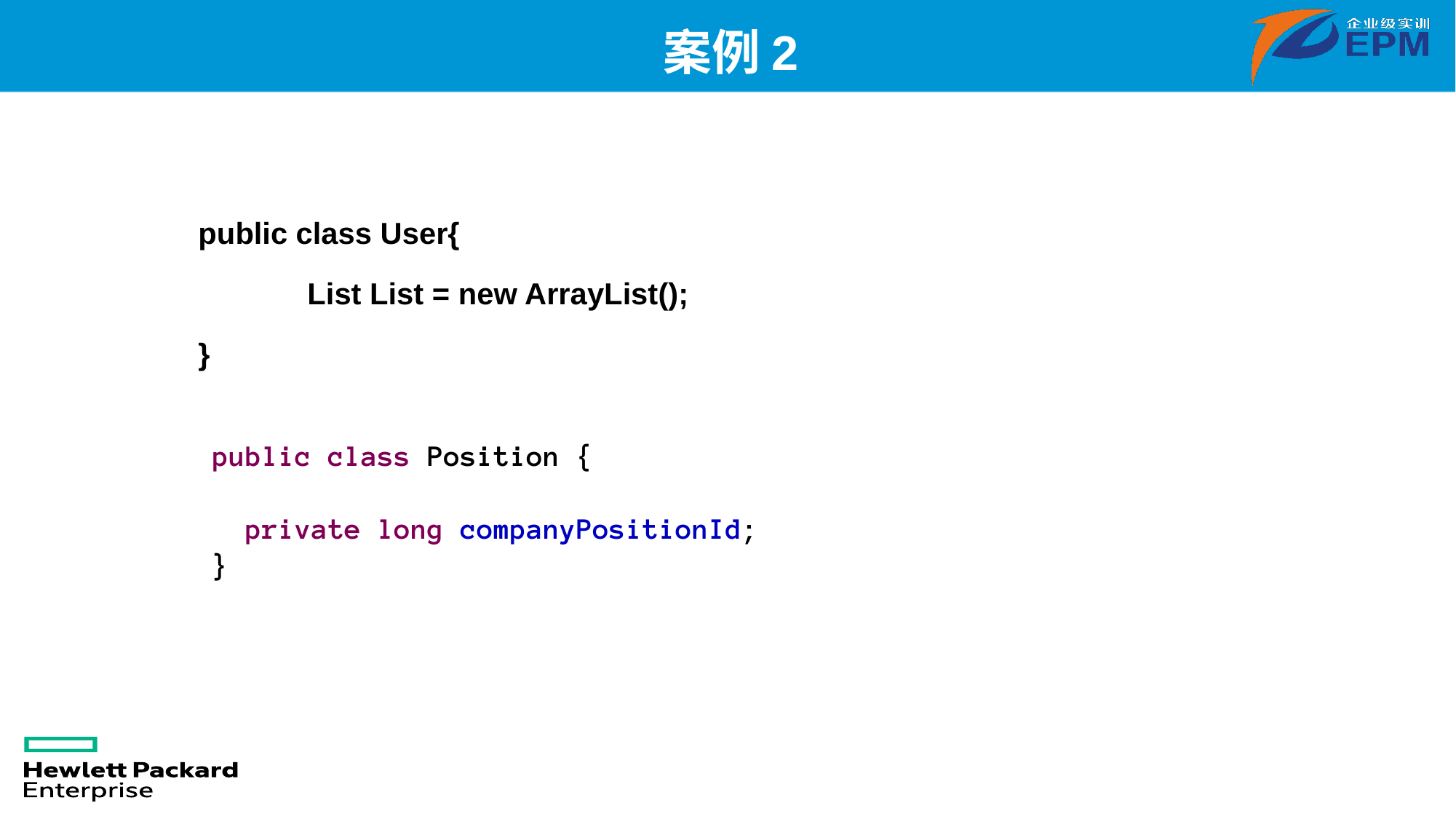

# 案例2
public class User{
	List List = new ArrayList();
}
public class Position {

  private long companyPositionId;
}